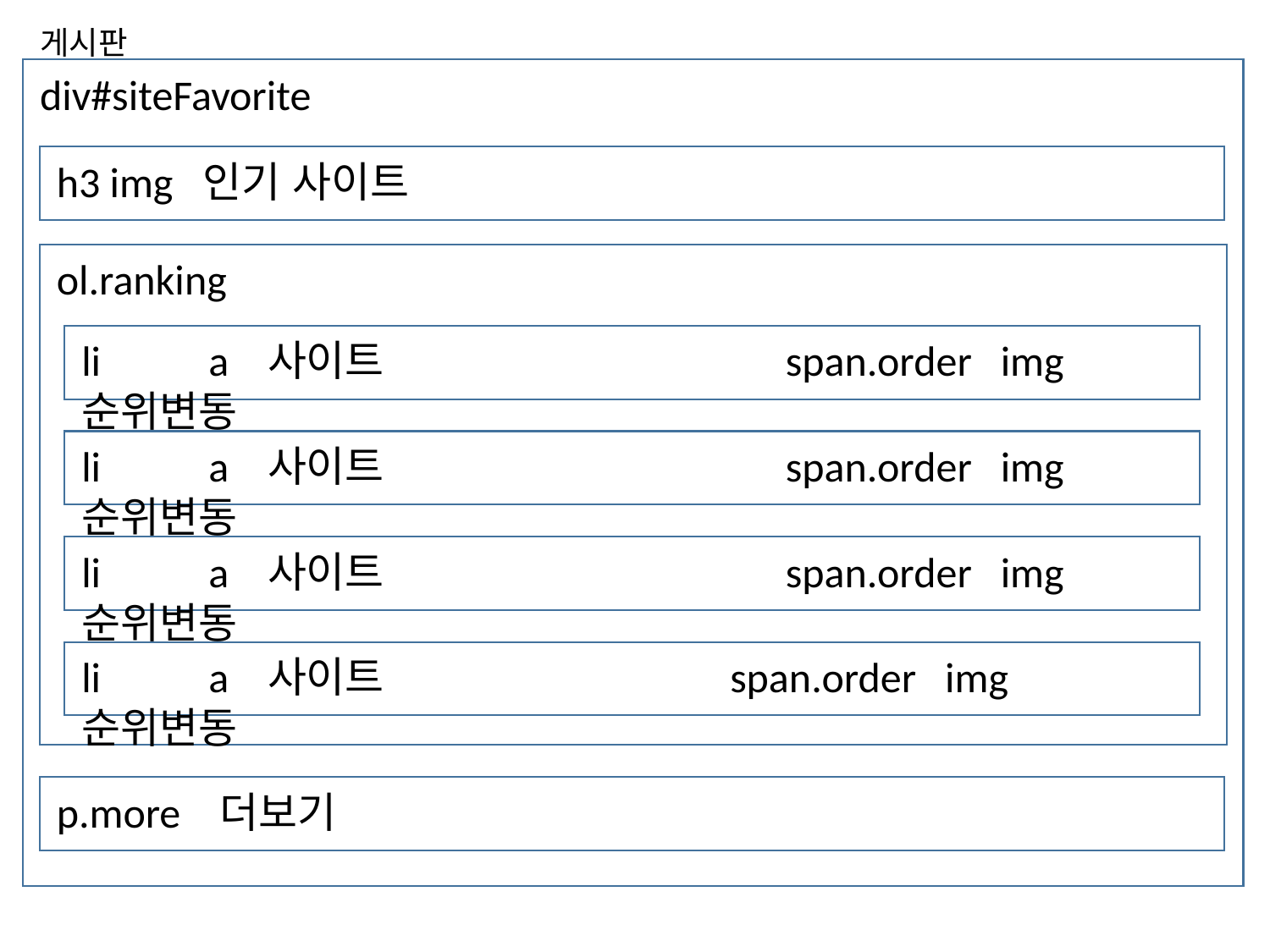

게시판
div#siteFavorite
h3 img  인기 사이트
ol.ranking
li	a   사이트                                 span.order   img   순위변동
li	a   사이트                                 span.order   img   순위변동
li	a   사이트                                 span.order   img   순위변동
li	a   사이트 		           span.order   img   순위변동
p.more   더보기